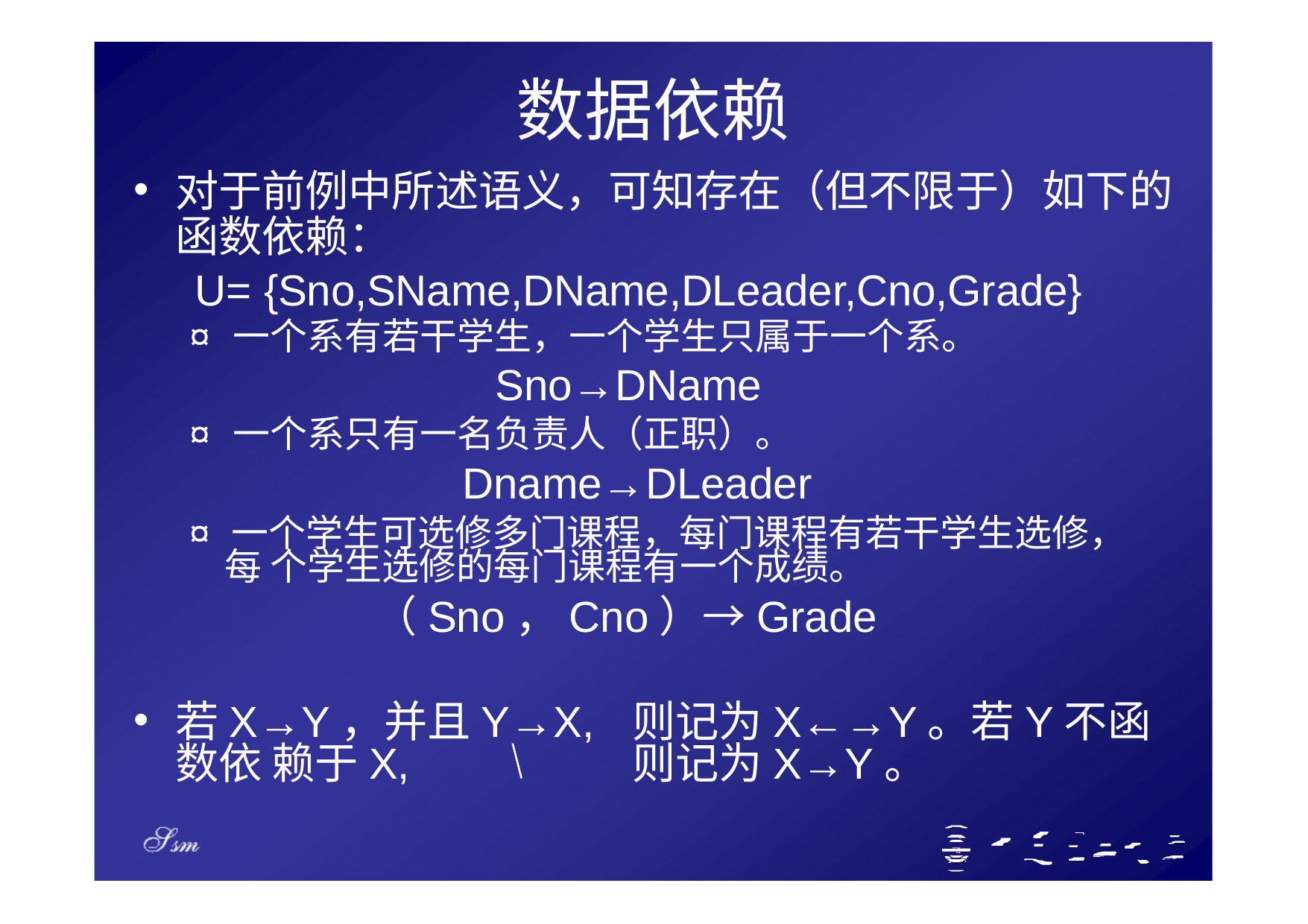

# 数据依赖
对于前例中所述语义，可知存在（但不限于）如下的
函数依赖：
U= {Sno,SName,DName,DLeader,Cno,Grade}
¤ 一个系有若干学生，一个学生只属于一个系。
Sno→DName
¤ 一个系只有一名负责人（正职）。
Dname→DLeader
¤ 一个学生可选修多门课程，每门课程有若干学生选修，每 个学生选修的每门课程有一个成绩。
（Sno，Cno）→Grade

若X→Y，并且Y→X,	则记为X←→Y。若Y不函数依 赖于X,	则记为X→Y。

Ssm